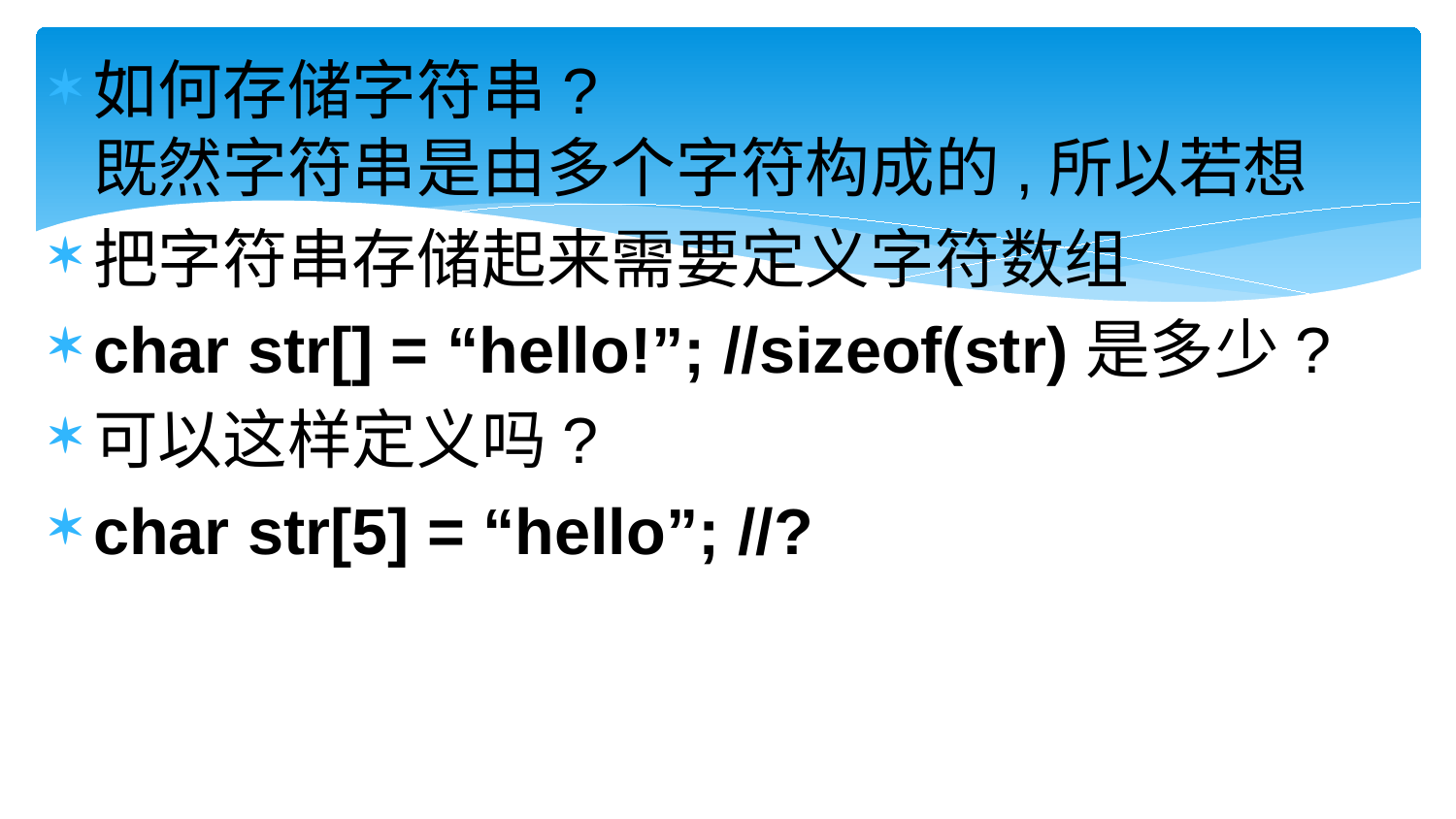

如何存储字符串?
既然字符串是由多个字符构成的,所以若想
把字符串存储起来需要定义字符数组
char str[] = “hello!”; //sizeof(str)是多少?
可以这样定义吗?
char str[5] = “hello”; //?